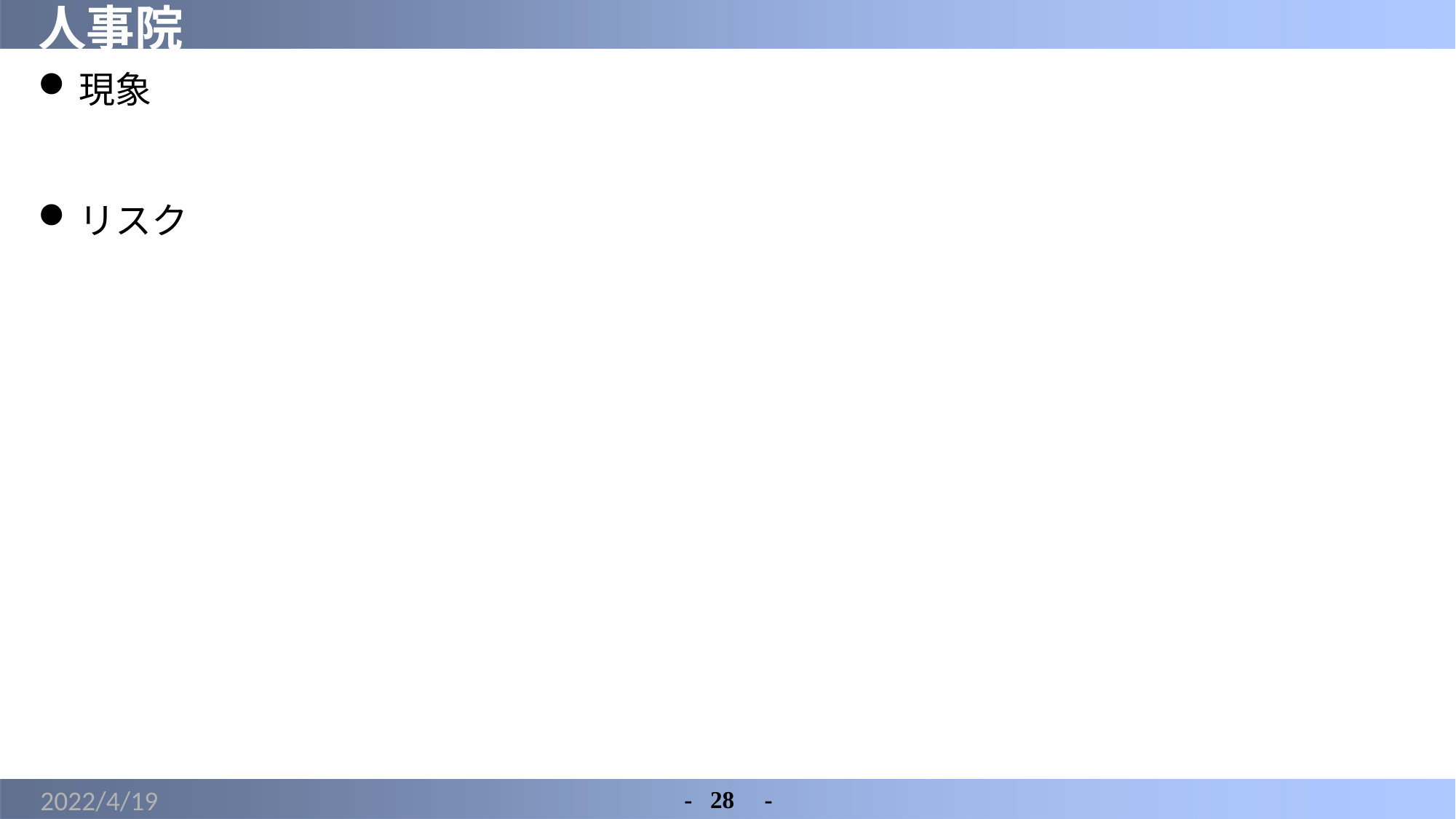

# 人事院
現象

リスク

2022/4/19
-	28　-